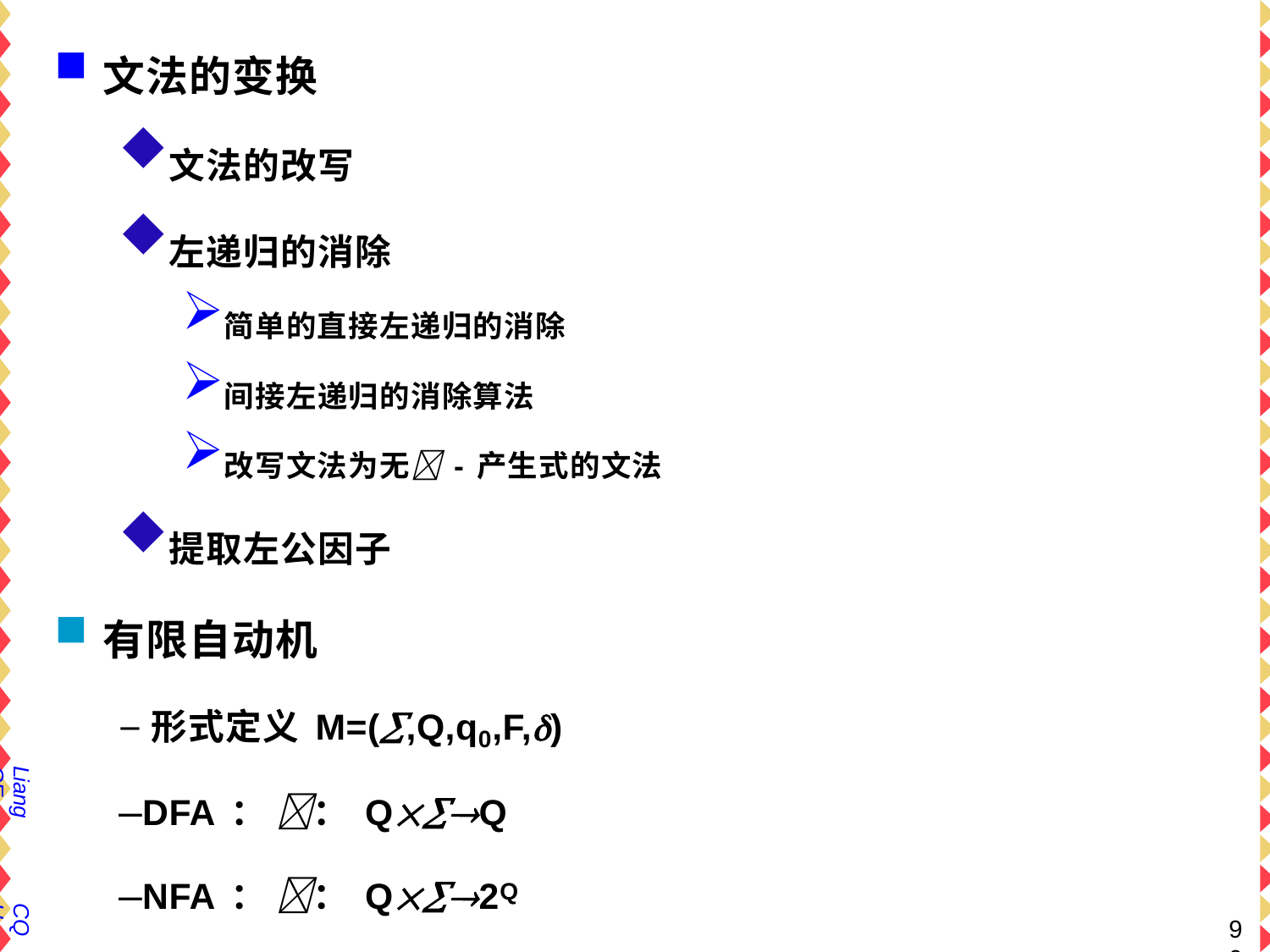

文法的变换
文法的改写
左递归的消除
简单的直接左递归的消除
间接左递归的消除算法
改写文法为无ε-产生式的文法
提取左公因子
有限自动机
–形式定义M=(∑,Q,q0,F,δ)
–DFA： δ：Q×∑→Q
–NFA： δ：Q×∑→2Q
–具有ε-转移的NFA： δ：Q×(∑∪ε)→2Q
自动机之间的等价性
–NFA确定化
–具有ε-转移的NFA的确定化
Liang GE
CQU
90